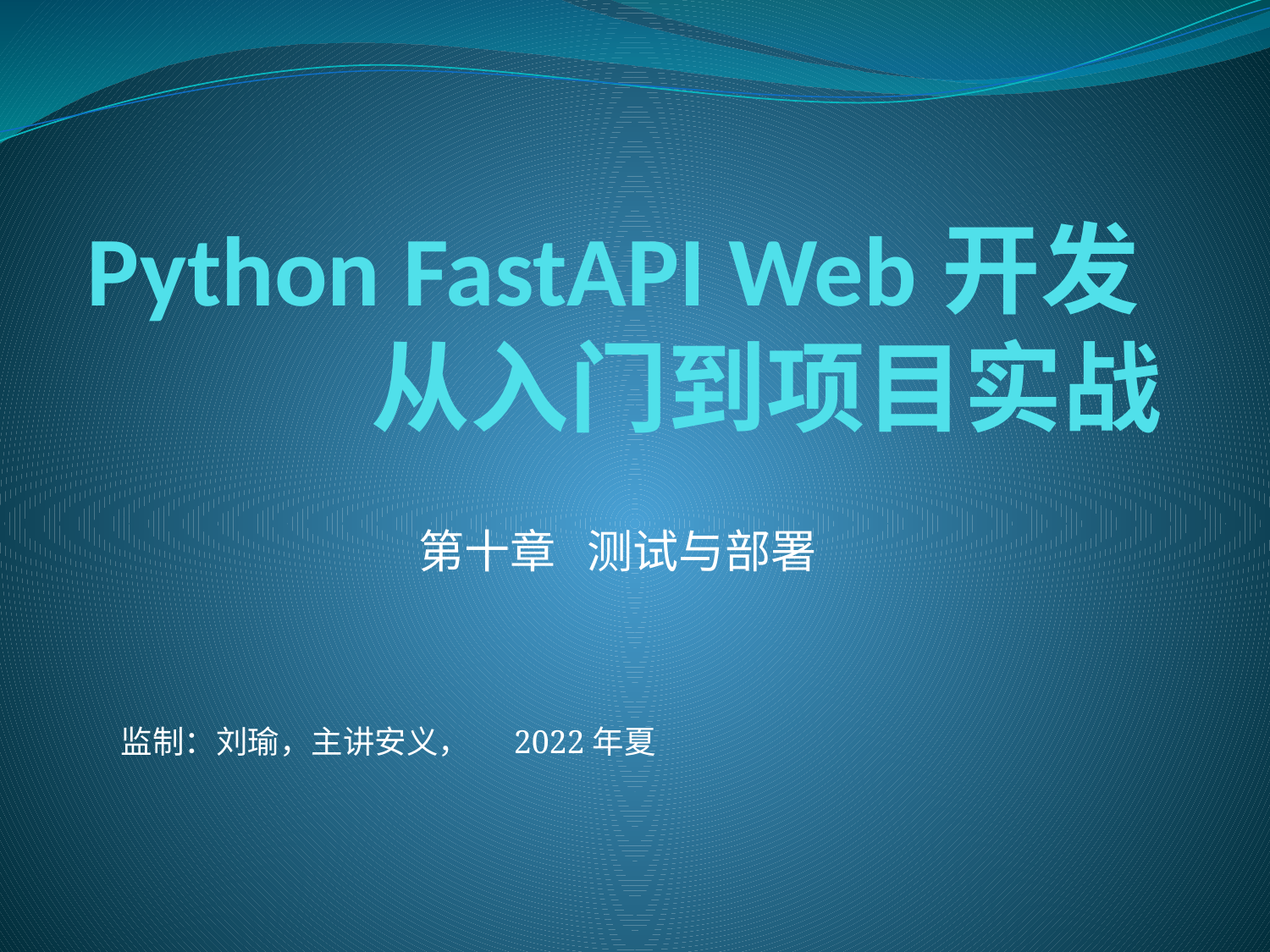

# Python FastAPI Web开发 从入门到项目实战
第十章   测试与部署
监制：刘瑜，主讲安义，     2022年夏